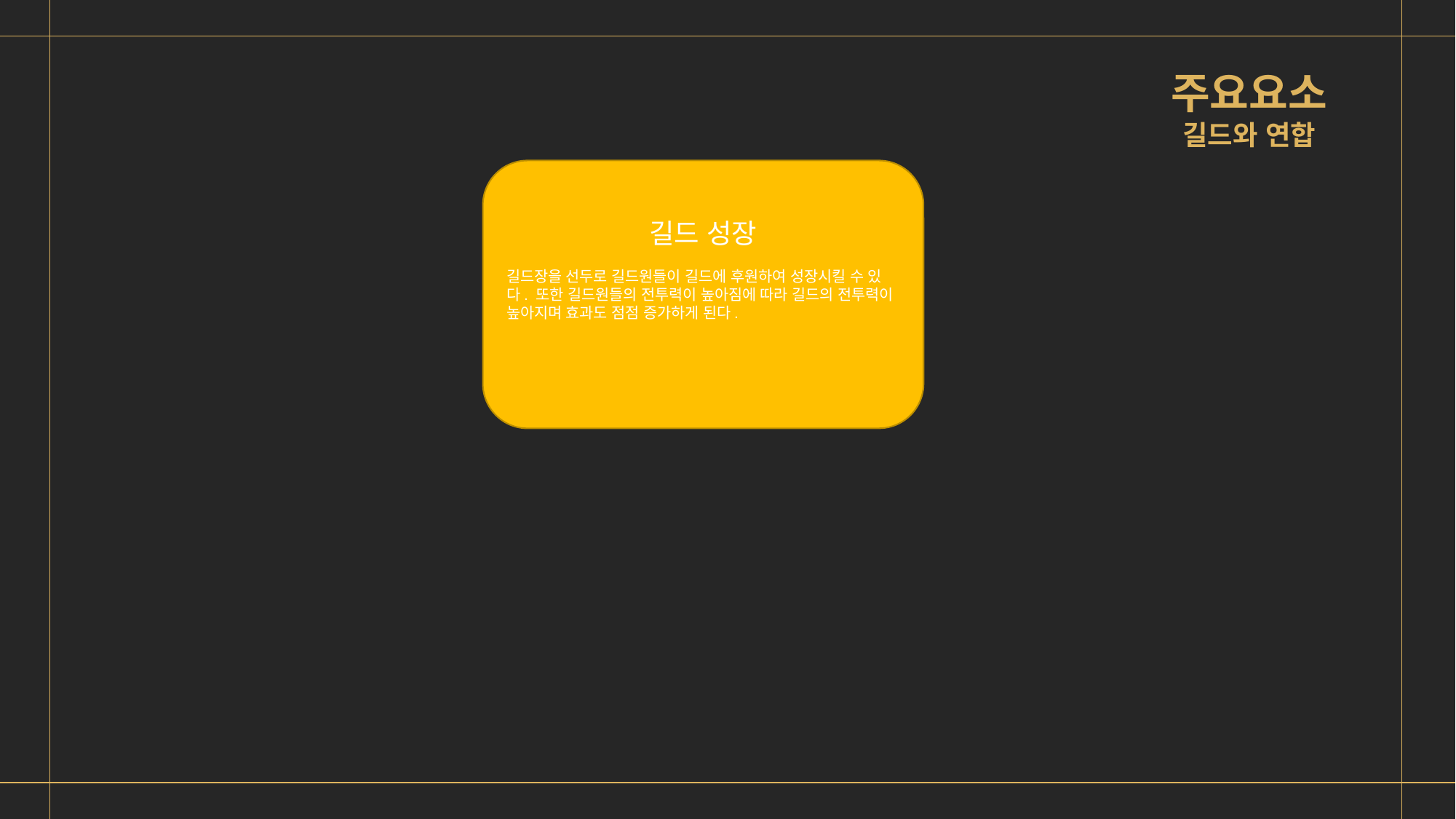

주요요소
길드와 연합
길드 성장

길드장을 선두로 길드원들이 길드에 후원하여 성장시킬 수 있다. 또한 길드원들의 전투력이 높아짐에 따라 길드의 전투력이 높아지며 효과도 점점 증가하게 된다.